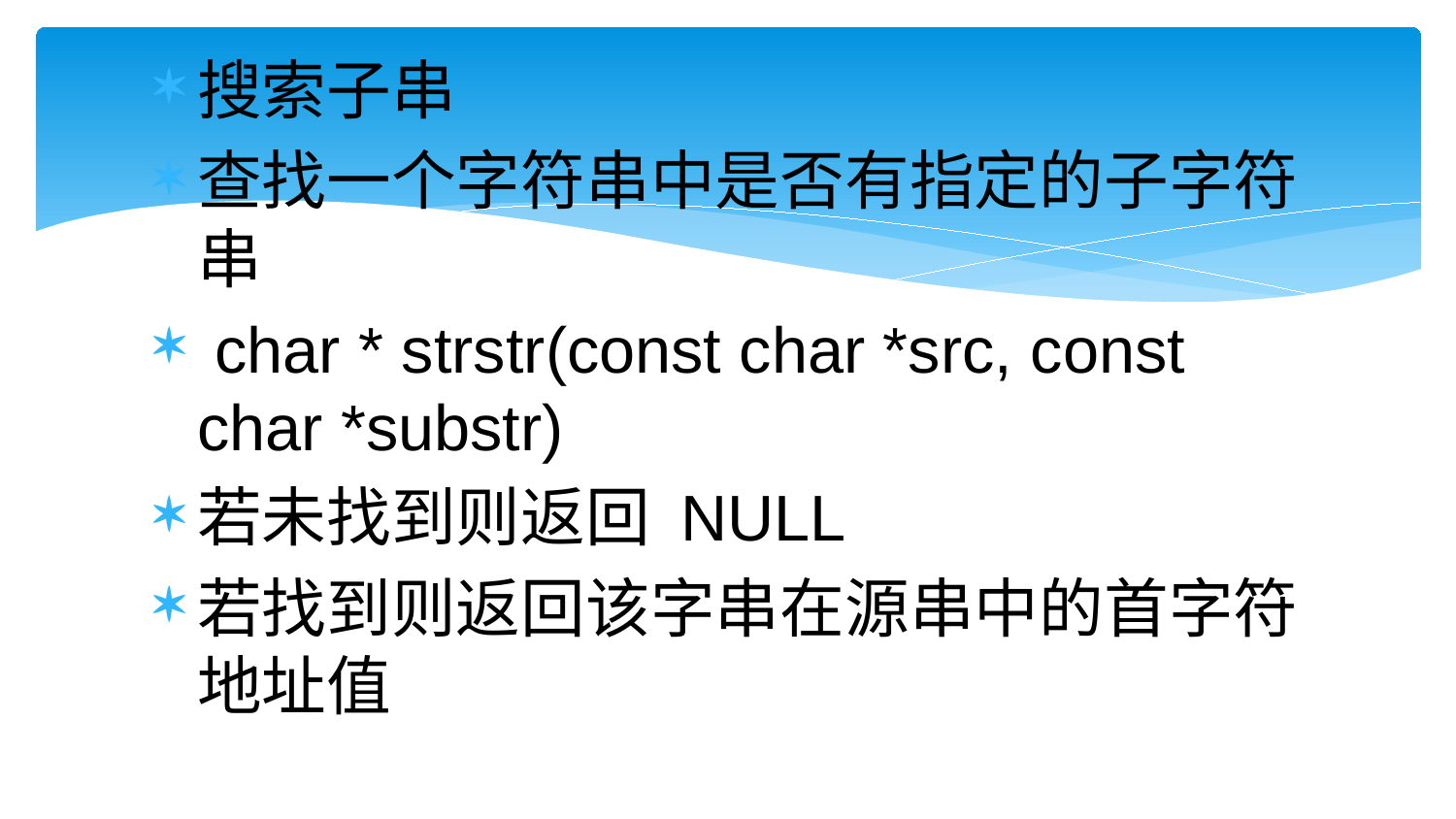

搜索子串
查找一个字符串中是否有指定的子字符串
 char * strstr(const char *src, const char *substr)
若未找到则返回 NULL
若找到则返回该字串在源串中的首字符地址值